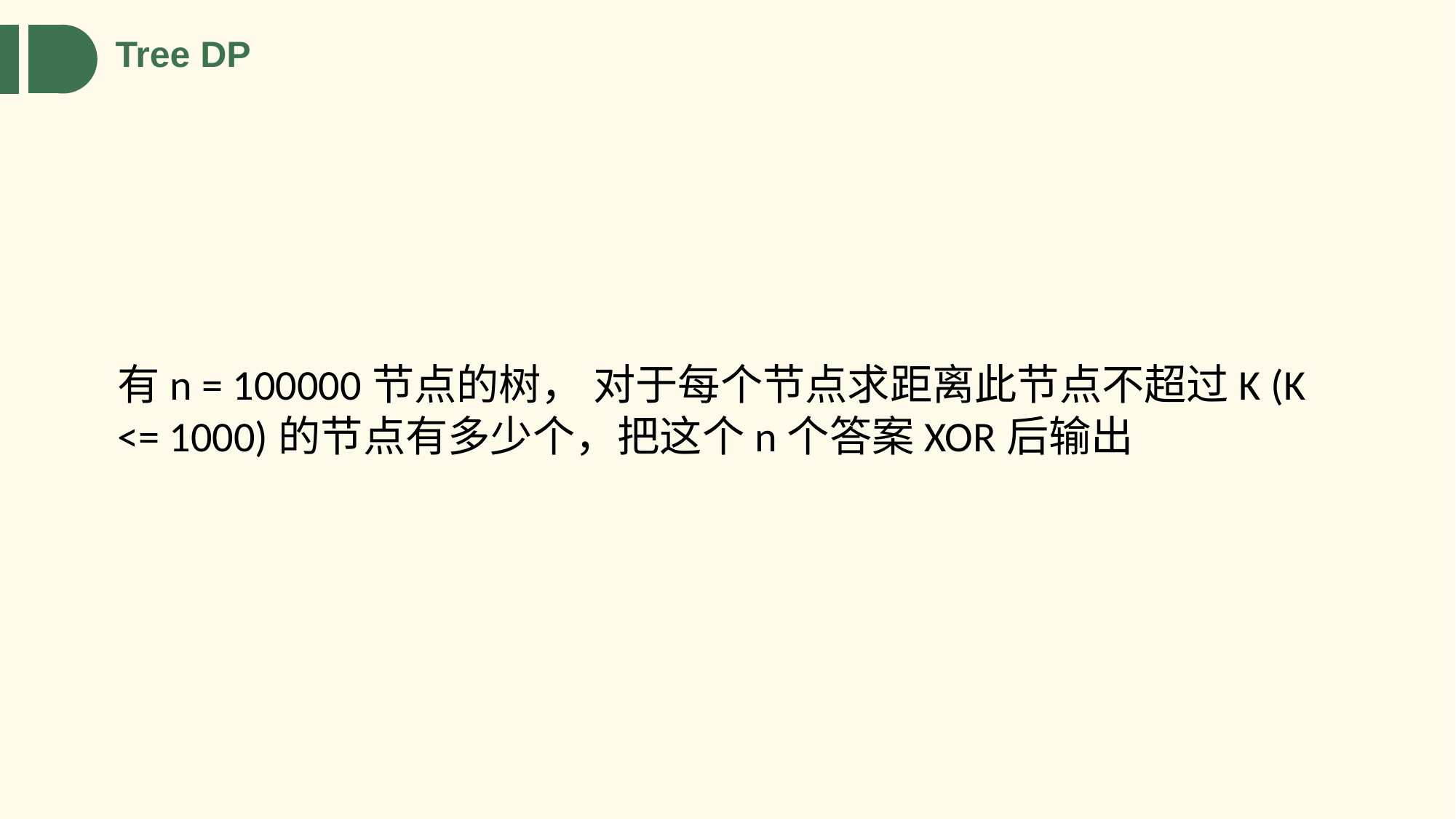

Tree DP
有n = 100000节点的树， 对于每个节点求距离此节点不超过K (K <= 1000)的节点有多少个，把这个n个答案XOR后输出